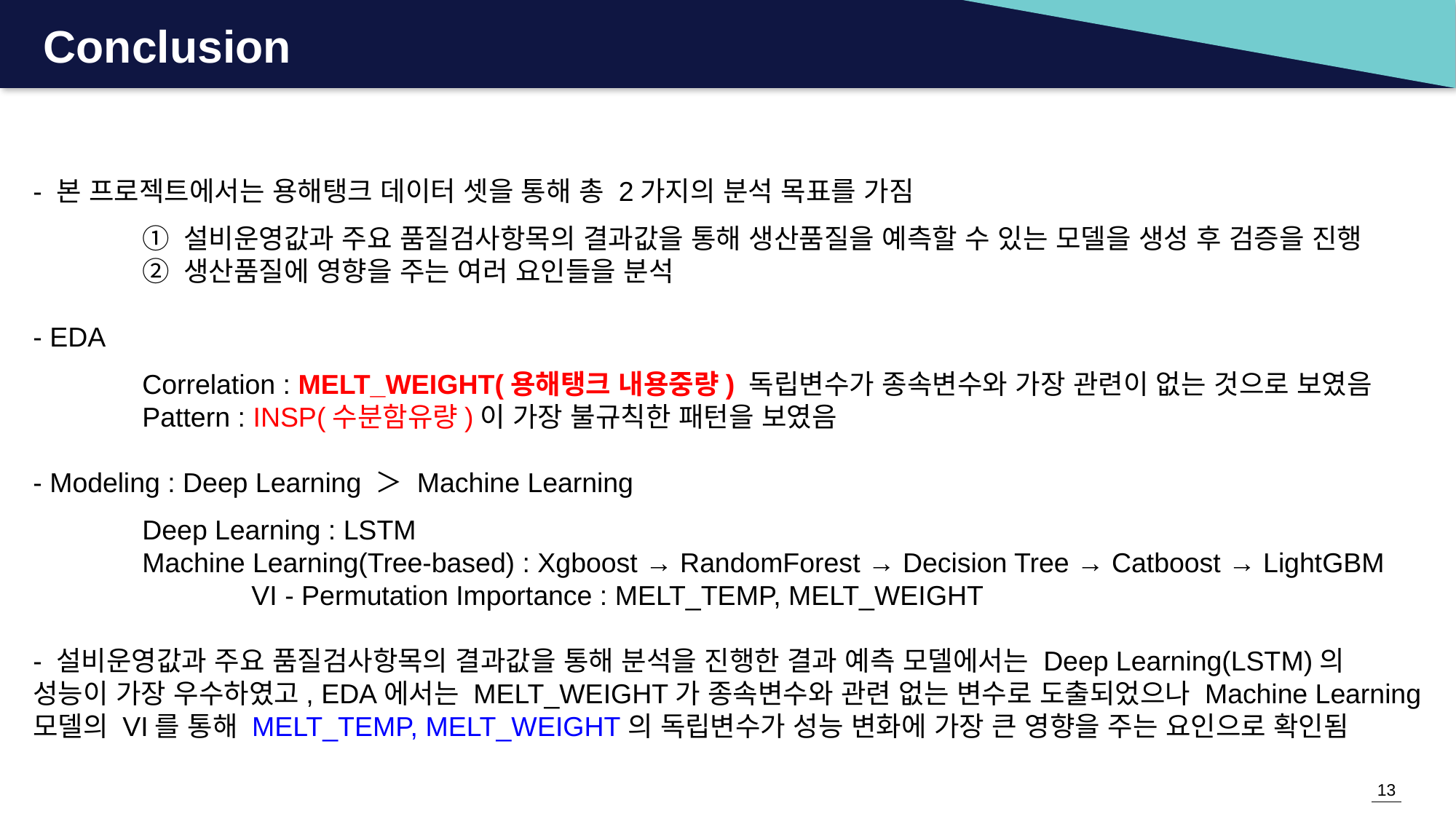

# Conclusion
- 본 프로젝트에서는 용해탱크 데이터 셋을 통해 총 2가지의 분석 목표를 가짐

	① 설비운영값과 주요 품질검사항목의 결과값을 통해 생산품질을 예측할 수 있는 모델을 생성 후 검증을 진행
	② 생산품질에 영향을 주는 여러 요인들을 분석

- EDA

	Correlation : MELT_WEIGHT(용해탱크 내용중량) 독립변수가 종속변수와 가장 관련이 없는 것으로 보였음
	Pattern : INSP(수분함유량)이 가장 불규칙한 패턴을 보였음

- Modeling : Deep Learning ＞ Machine Learning

	Deep Learning : LSTM
	Machine Learning(Tree-based) : Xgboost → RandomForest → Decision Tree → Catboost → LightGBM
		VI - Permutation Importance : MELT_TEMP, MELT_WEIGHT

- 설비운영값과 주요 품질검사항목의 결과값을 통해 분석을 진행한 결과 예측 모델에서는 Deep Learning(LSTM)의 성능이 가장 우수하였고, EDA에서는 MELT_WEIGHT가 종속변수와 관련 없는 변수로 도출되었으나 Machine Learning 모델의 VI를 통해 MELT_TEMP, MELT_WEIGHT의 독립변수가 성능 변화에 가장 큰 영향을 주는 요인으로 확인됨